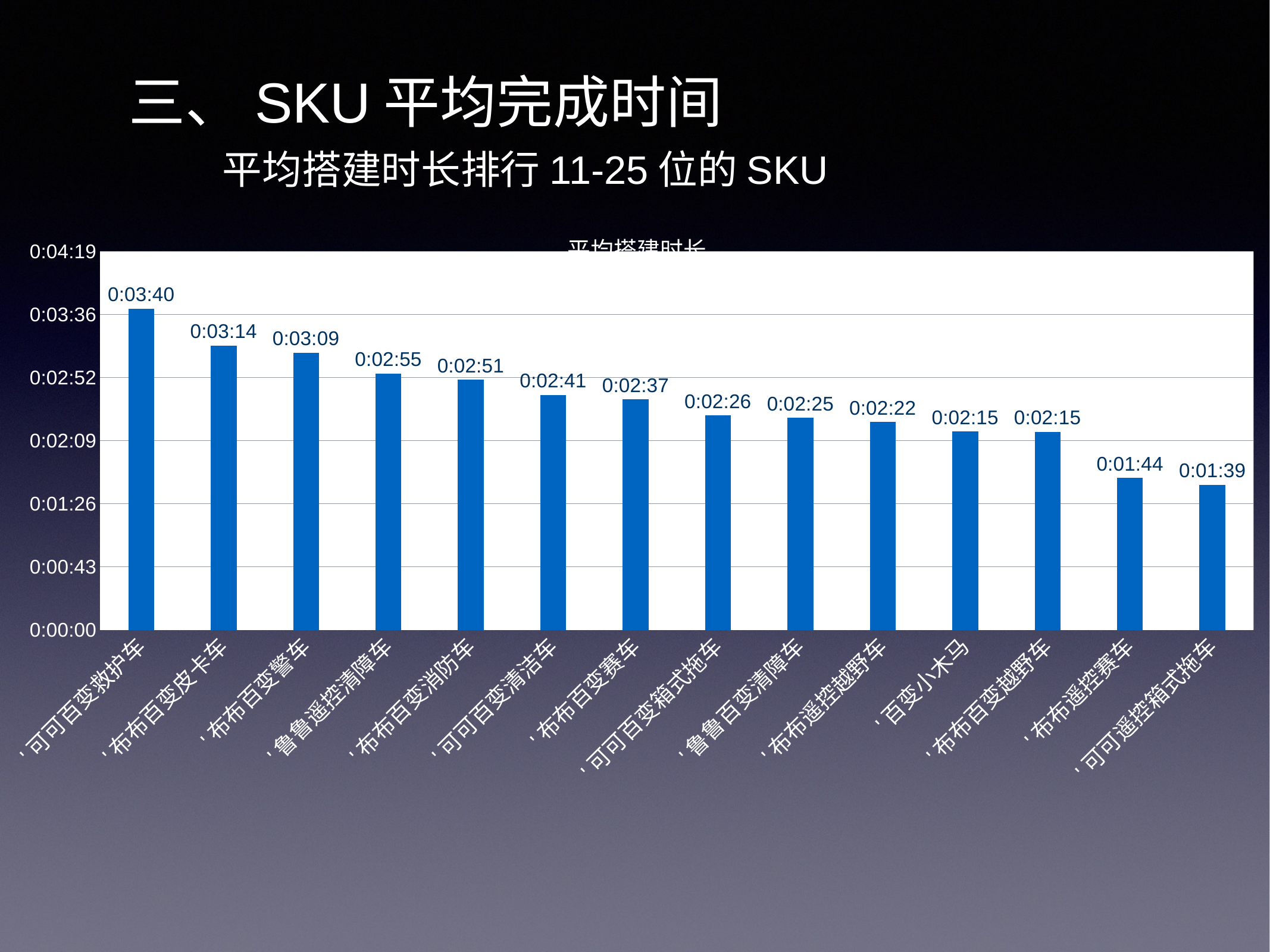

三、SKU平均完成时间
平均搭建时长排行11-25位的SKU

### Chart:

| Category | 平均搭建时长 |
|---|---|
| '可可百变救护车 | 0.0025462962962963 |
| '布布百变皮卡车 | 0.00225462962962963 |
| '布布百变警车 | 0.00219675925925926 |
| '鲁鲁遥控清障车 | 0.00203240740740741 |
| '布布百变消防车 | 0.0019837962962963 |
| '可可百变清洁车 | 0.00186342592592593 |
| '布布百变赛车 | 0.00182638888888889 |
| '可可百变箱式拖车 | 0.00169907407407407 |
| '鲁鲁百变清障车 | 0.00168055555555556 |
| '布布遥控越野车 | 0.00164814814814815 |
| '百变小木马 | 0.00157262731481481 |
| '布布百变越野车 | 0.00156944444444444 |
| '布布遥控赛车 | 0.0012037037037037 |
| '可可遥控箱式拖车 | 0.00115046296296296 |